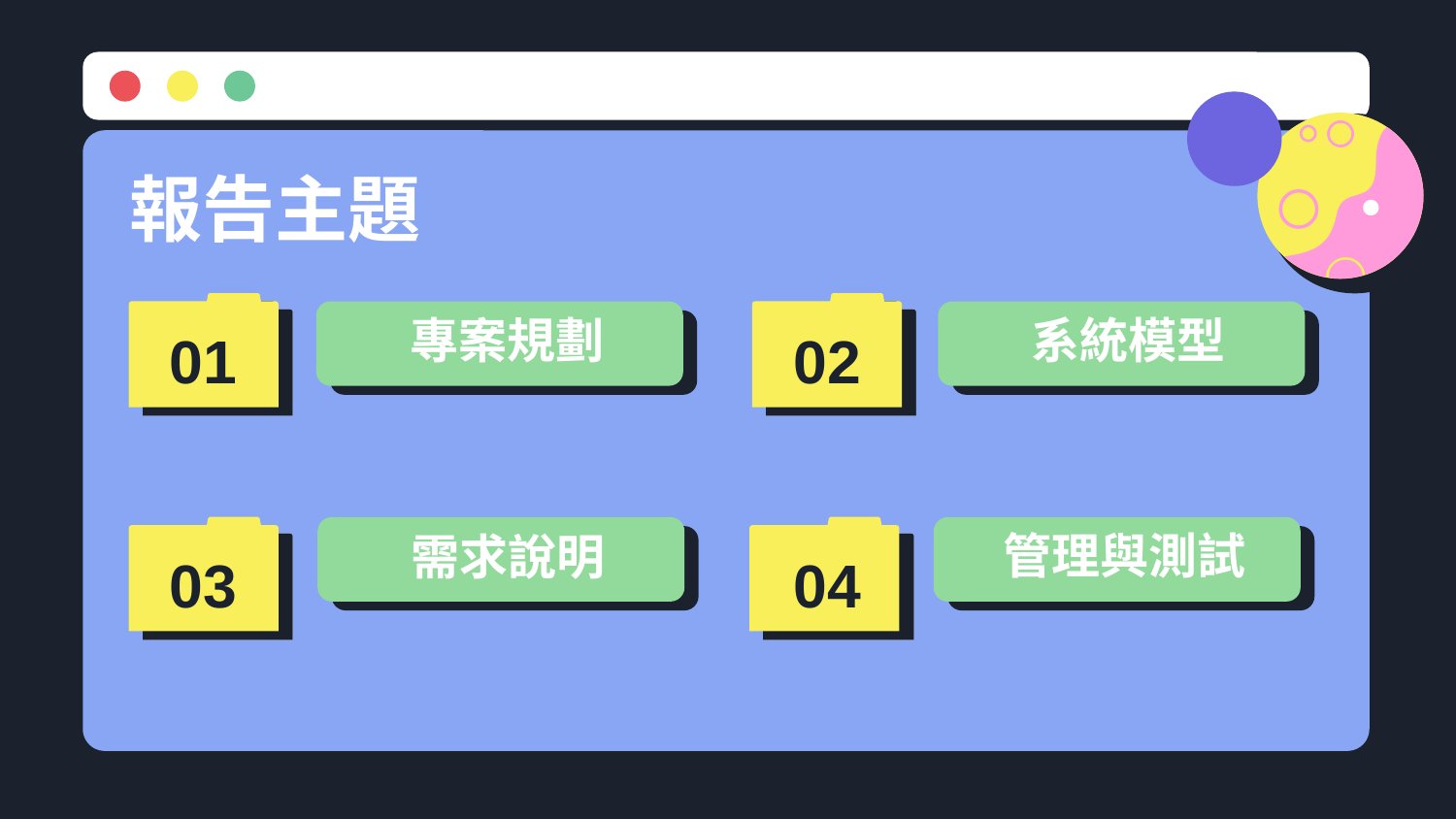

報告主題

01
02
系統模型
# 專案規劃

需求說明
管理與測試
04
03